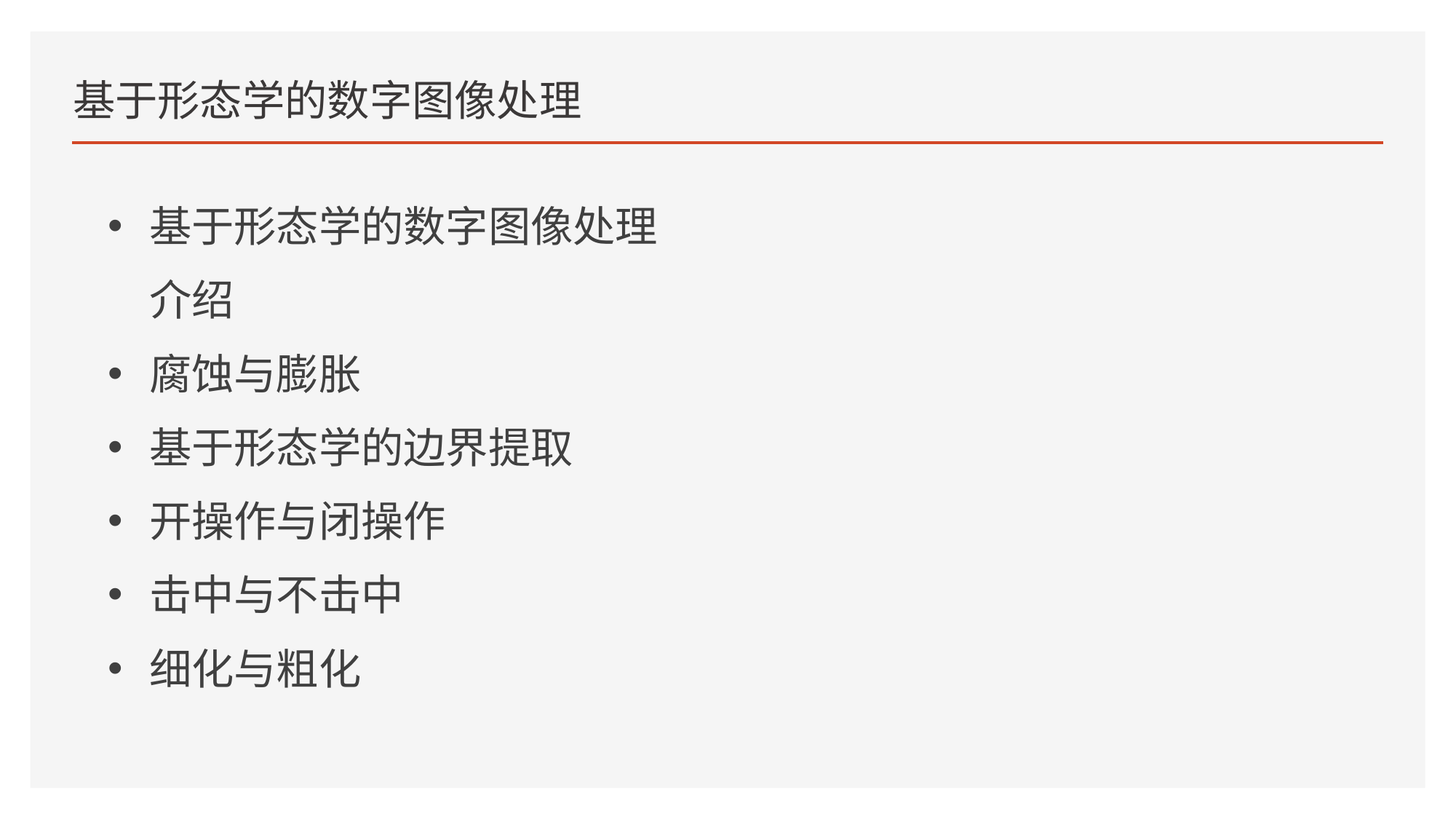

# 基于形态学的数字图像处理
基于形态学的数字图像处理介绍
腐蚀与膨胀
基于形态学的边界提取
开操作与闭操作
击中与不击中
细化与粗化